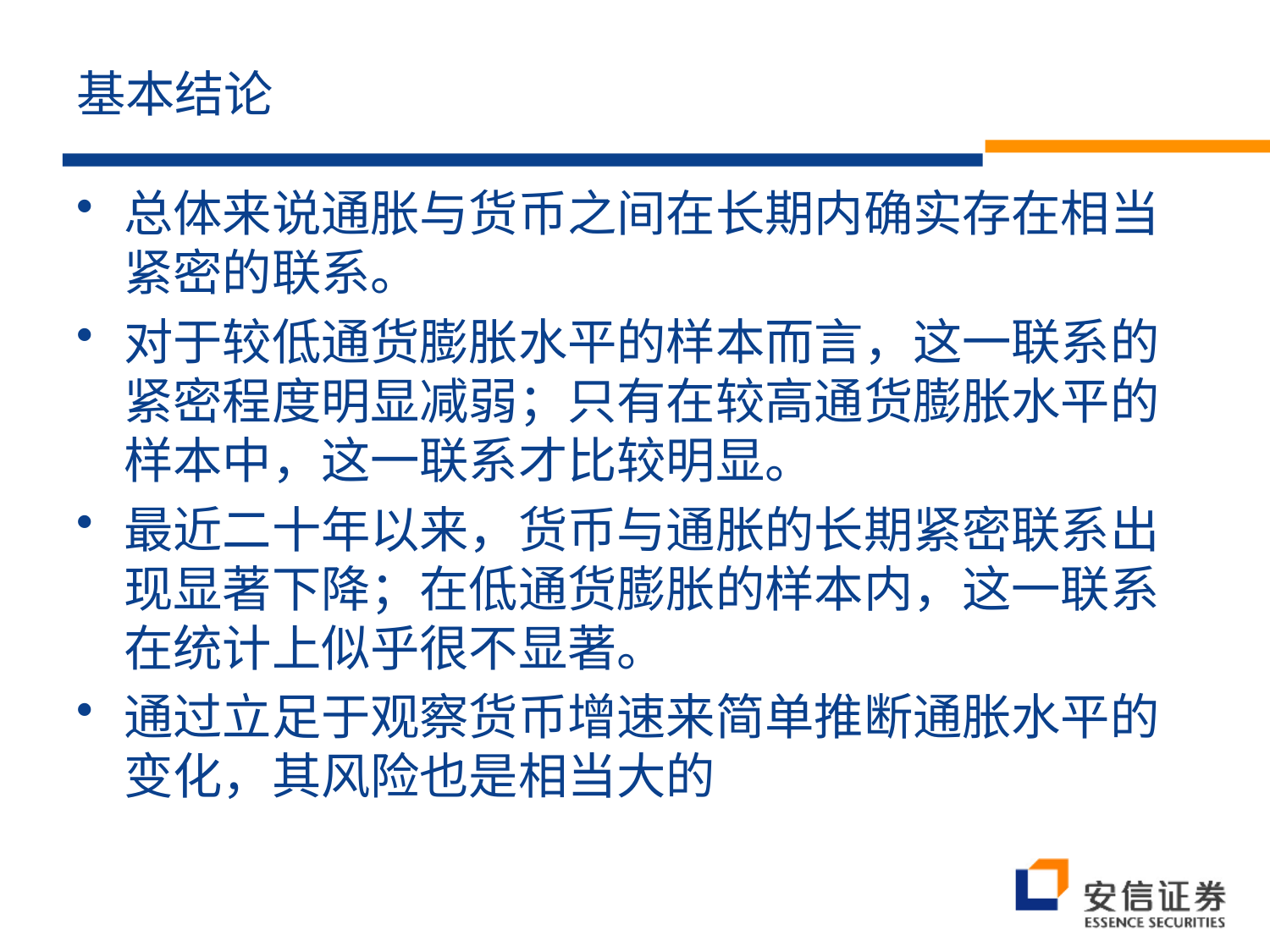

# 基本结论
总体来说通胀与货币之间在长期内确实存在相当紧密的联系。
对于较低通货膨胀水平的样本而言，这一联系的紧密程度明显减弱；只有在较高通货膨胀水平的样本中，这一联系才比较明显。
最近二十年以来，货币与通胀的长期紧密联系出现显著下降；在低通货膨胀的样本内，这一联系在统计上似乎很不显著。
通过立足于观察货币增速来简单推断通胀水平的变化，其风险也是相当大的